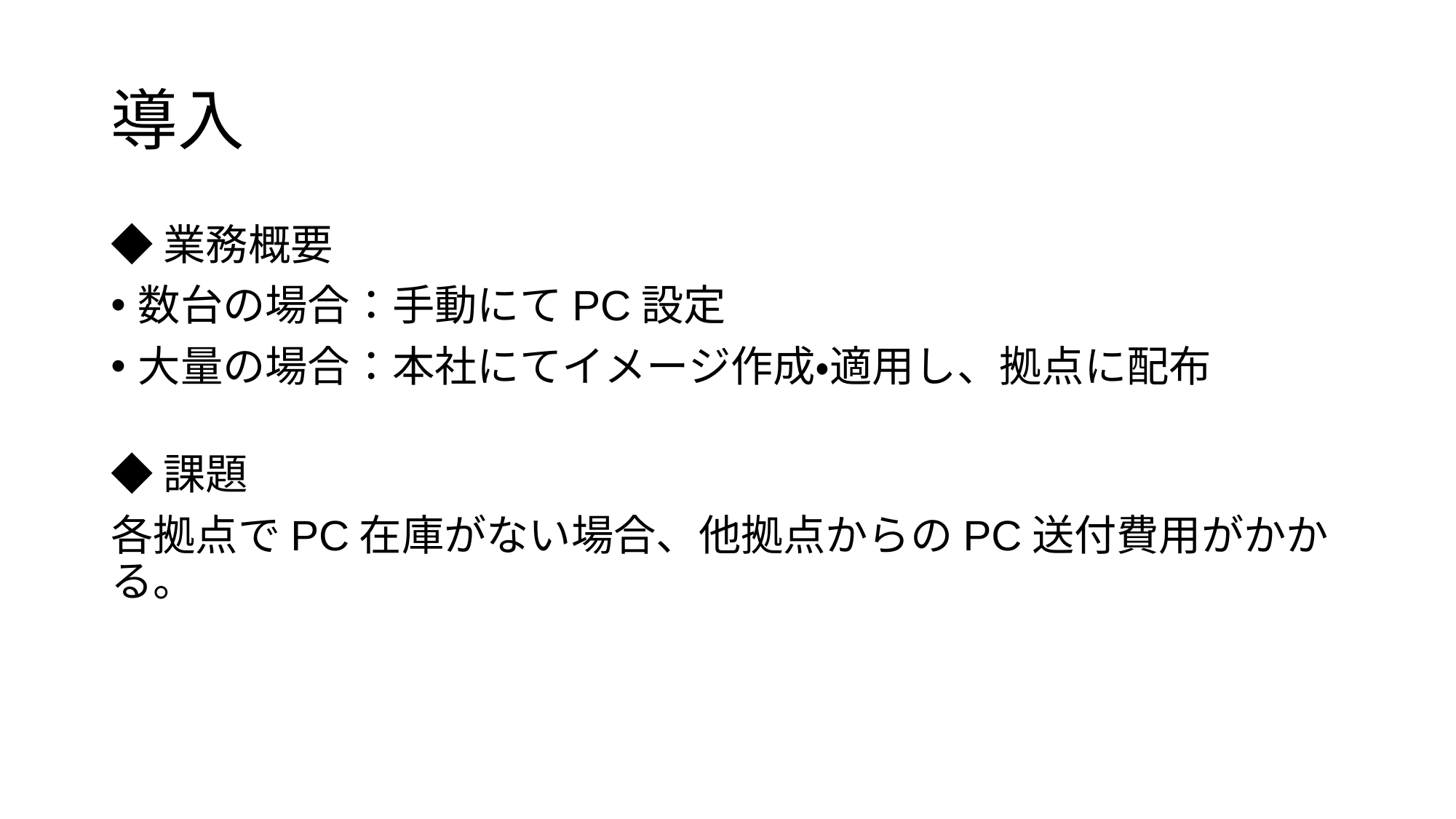

# 導入
◆業務概要
数台の場合：手動にてPC設定
大量の場合：本社にてイメージ作成・適用し、拠点に配布

◆課題
各拠点でPC在庫がない場合、他拠点からのPC送付費用がかかる。